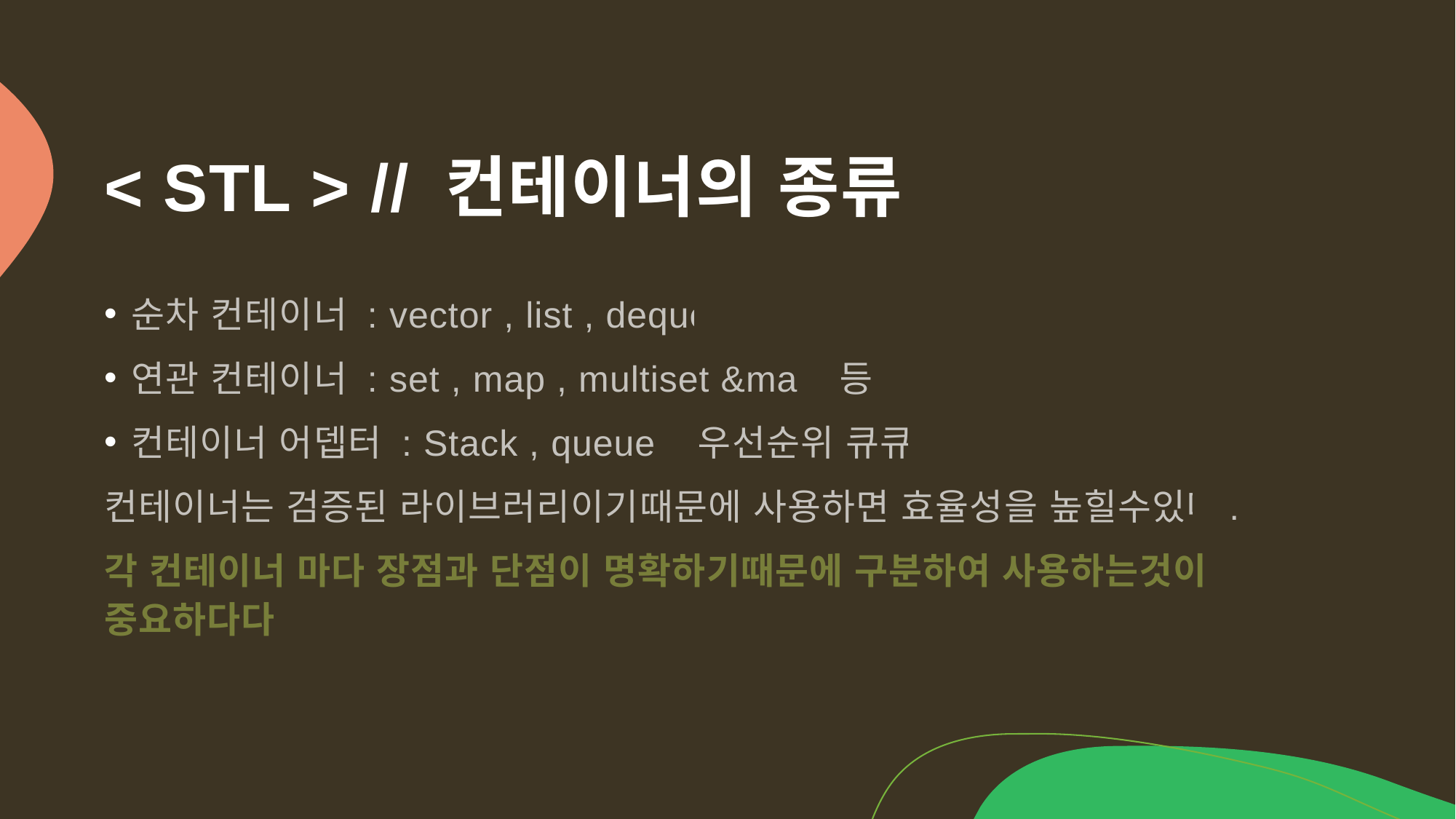

# < STL > // 컨테이너의 종류
순차 컨테이너 : vector , list , deque
연관 컨테이너 : set , map , multiset &map 등
컨테이너 어뎁터 : Stack , queue , 우선순위 큐큐
컨테이너는 검증된 라이브러리이기때문에 사용하면 효율성을 높힐수있다.
각 컨테이너 마다 장점과 단점이 명확하기때문에 구분하여 사용하는것이 중요하다다